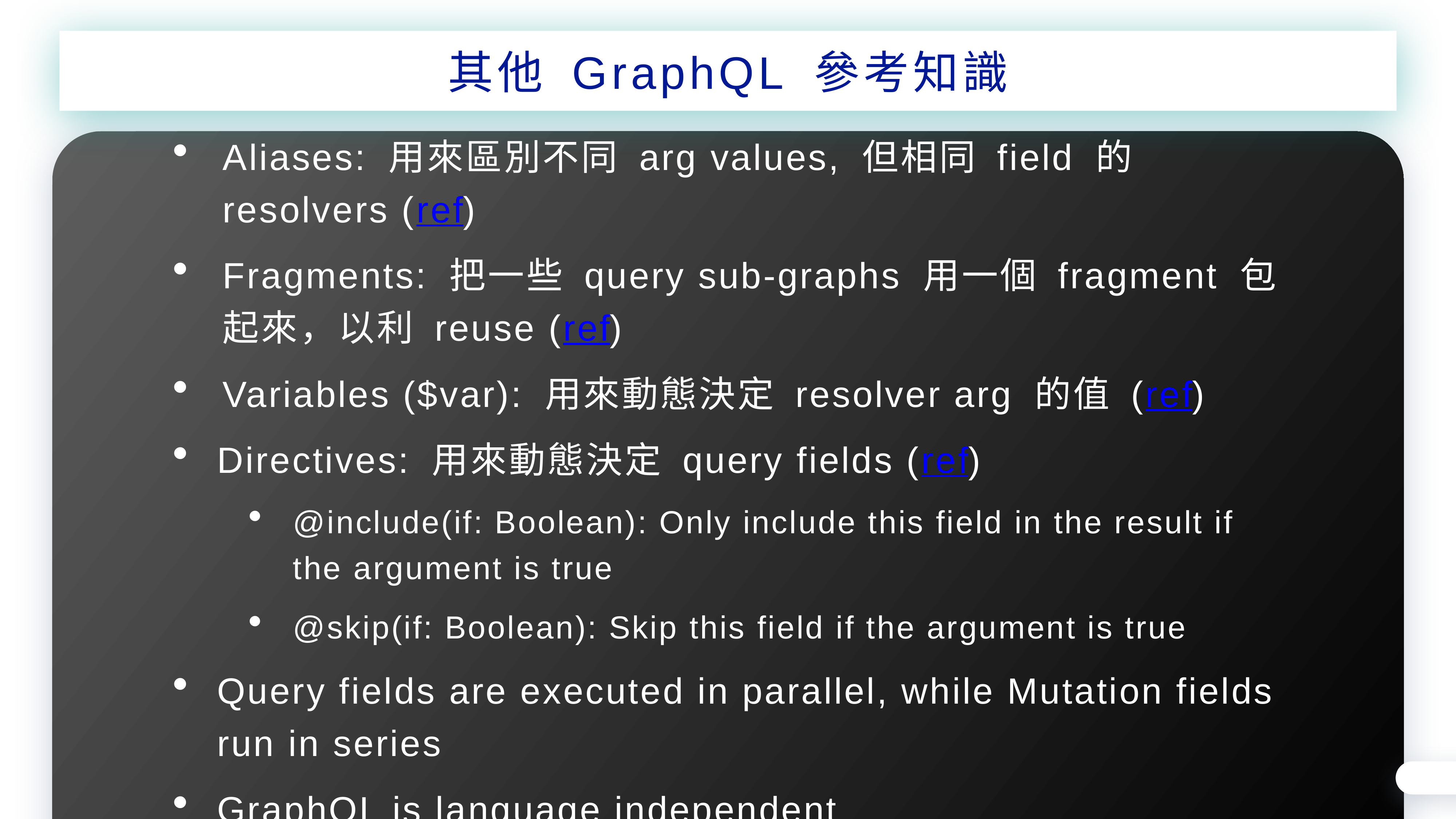

其他 GraphQL 參考知識
Aliases: 用來區別不同 arg values, 但相同 field 的 resolvers (ref)
Fragments: 把一些 query sub-graphs 用一個 fragment 包起來，以利 reuse (ref)
Variables ($var): 用來動態決定 resolver arg 的值 (ref)
Directives: 用來動態決定 query fields (ref)
@include(if: Boolean): Only include this field in the result if the argument is true
@skip(if: Boolean): Skip this field if the argument is true
Query fields are executed in parallel, while Mutation fields run in series
GraphQL is language independent
43